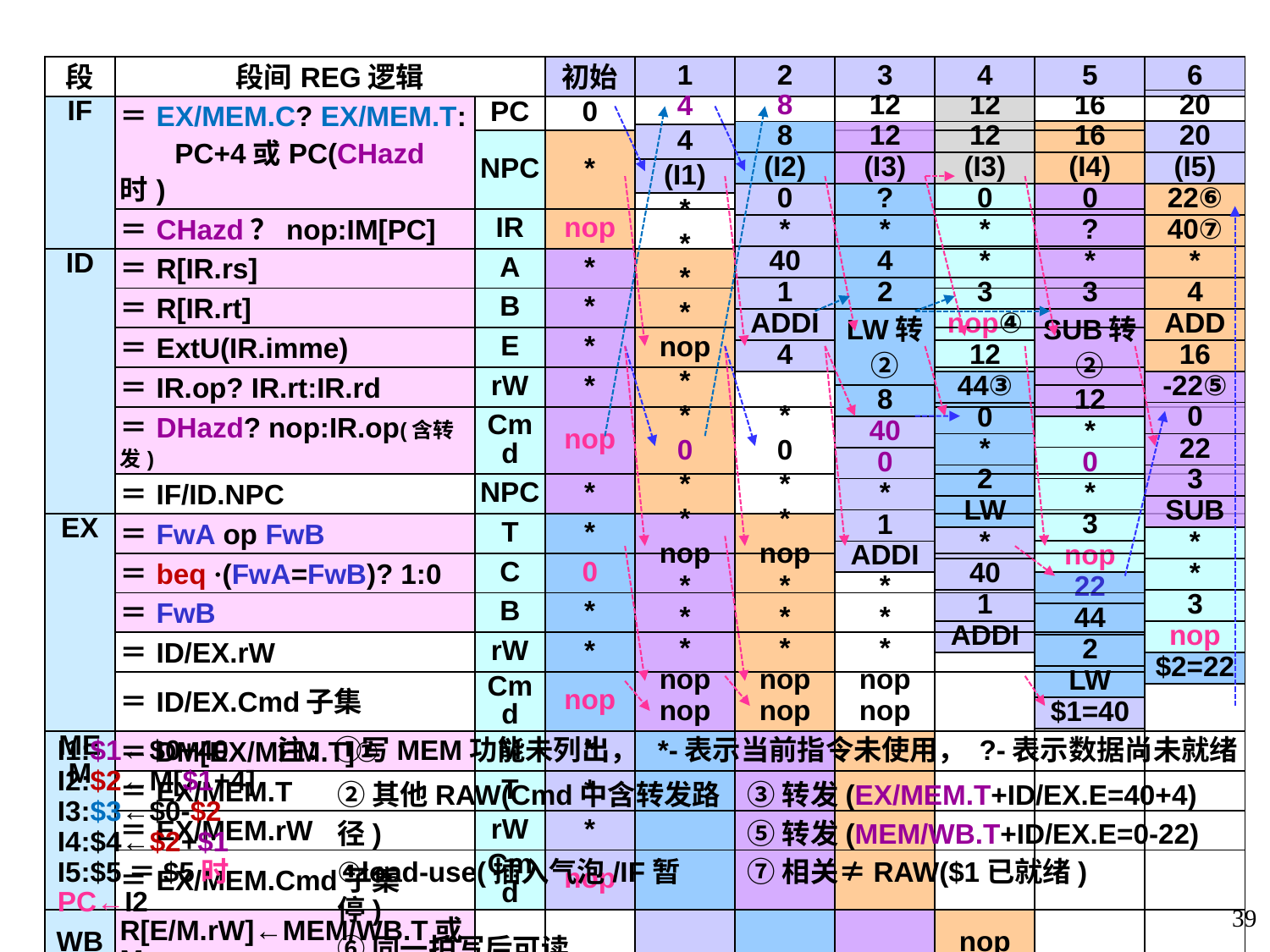

| 段 | 段间REG逻辑 |  | 初始 | 1 | 2 | 3 | 4 | 5 | 6 |
| --- | --- | --- | --- | --- | --- | --- | --- | --- | --- |
| IF | ＝EX/MEM.C? EX/MEM.T: PC+4或PC(CHazd时) | PC | 0 |  |  |  |  |  |  |
|  |  | NPC | \* |  |  |  |  |  |  |
|  | ＝CHazd？nop:IM[PC] | IR | nop |  |  |  |  |  |  |
| ID | ＝R[IR.rs] | A | \* |  |  |  |  |  |  |
|  | ＝R[IR.rt] | B | \* |  |  |  |  |  |  |
|  | ＝ExtU(IR.imme) | E | \* |  |  |  |  |  |  |
|  | ＝IR.op? IR.rt:IR.rd | rW | \* |  |  |  |  |  |  |
|  | ＝DHazd? nop:IR.op(含转发) | Cmd | nop |  |  |  |  |  |  |
|  | ＝IF/ID.NPC | NPC | \* |  |  |  |  |  |  |
| EX | ＝FwA op FwB | T | \* |  |  |  |  |  |  |
|  | ＝beq ·(FwA=FwB)? 1:0 | C | 0 |  |  |  |  |  |  |
|  | ＝FwB | B | \* |  |  |  |  |  |  |
|  | ＝ID/EX.rW | rW | \* |  |  |  |  |  |  |
|  | ＝ID/EX.Cmd子集 | Cmd | nop |  |  |  |  |  |  |
| MEM | ＝DM[EX/MEM.T]① | M | \* |  |  |  |  |  |  |
|  | ＝EX/MEM.T | T | \* |  |  |  |  |  |  |
|  | ＝EX/MEM.rW | rW | \* |  |  |  |  |  |  |
|  | ＝EX/MEM.Cmd子集 | Cmd | nop |  |  |  |  |  |  |
| WB | R[E/M.rW]←MEM/WB.T或M |  |  |  |  |  | nop |  |  |
| 8 |
| --- |
| 8 |
| (I2) |
| 0 |
| \* |
| 40 |
| 1 |
| ADDI |
| 4 |
| 12 |
| --- |
| 12 |
| (I3) |
| ? |
| \* |
| 4 |
| 2 |
| LW转② |
| 8 |
| 40 |
| 0 |
| \* |
| 1 |
| ADDI |
| 12 |
| --- |
| 12 |
| (I3) |
| 0 |
| \* |
| \* |
| 3 |
| nop④ |
| 12 |
| 44③ |
| 0 |
| \* |
| 2 |
| LW |
| \* |
| 40 |
| 1 |
| ADDI |
| 4 |  |  |
| --- | --- | --- |
| 4 |  |  |
| (I1) |  |  |
| \* |  |  |
| \* |  |  |
| \* |  |  |
| \* |  |  |
| nop |  |  |
| \* |  |  |
| \* | \* |  |
| 0 | 0 |  |
| \* | \* |  |
| \* | \* |  |
| nop | nop |  |
| \* | \* | \* |
| \* | \* | \* |
| \* | \* | \* |
| nop | nop | nop |
| nop | nop | nop |
| 16 |
| --- |
| 16 |
| (I4) |
| 0 |
| ? |
| \* |
| 3 |
| SUB转② |
| 12 |
| \* |
| 0 |
| \* |
| 3 |
| nop |
| 22 |
| 44 |
| 2 |
| LW |
| $1=40 |
| 20 |
| --- |
| 20 |
| (I5) |
| 22⑥ |
| 40⑦ |
| \* |
| 4 |
| ADD |
| 16 |
| -22⑤ |
| 0 |
| 22 |
| 3 |
| SUB |
| \* |
| \* |
| 3 |
| nop |
| $2=22 |
注：①写MEM功能未列出，  *-表示当前指令未使用， ?-表示数据尚未就绪
I1:$1←$0+40
I2:$2←M[$1+4] I3:$3←$0-$2
I4:$4←$2+$1
I5:$5＝$5时PC←I2
②其他RAW(Cmd中含转发路径)
④load-use(插入气泡/IF暂停)
⑥同一拍写后可读
③转发(EX/MEM.T+ID/EX.E=40+4)
⑤转发(MEM/WB.T+ID/EX.E=0-22)
⑦相关≠RAW($1已就绪)
·
39